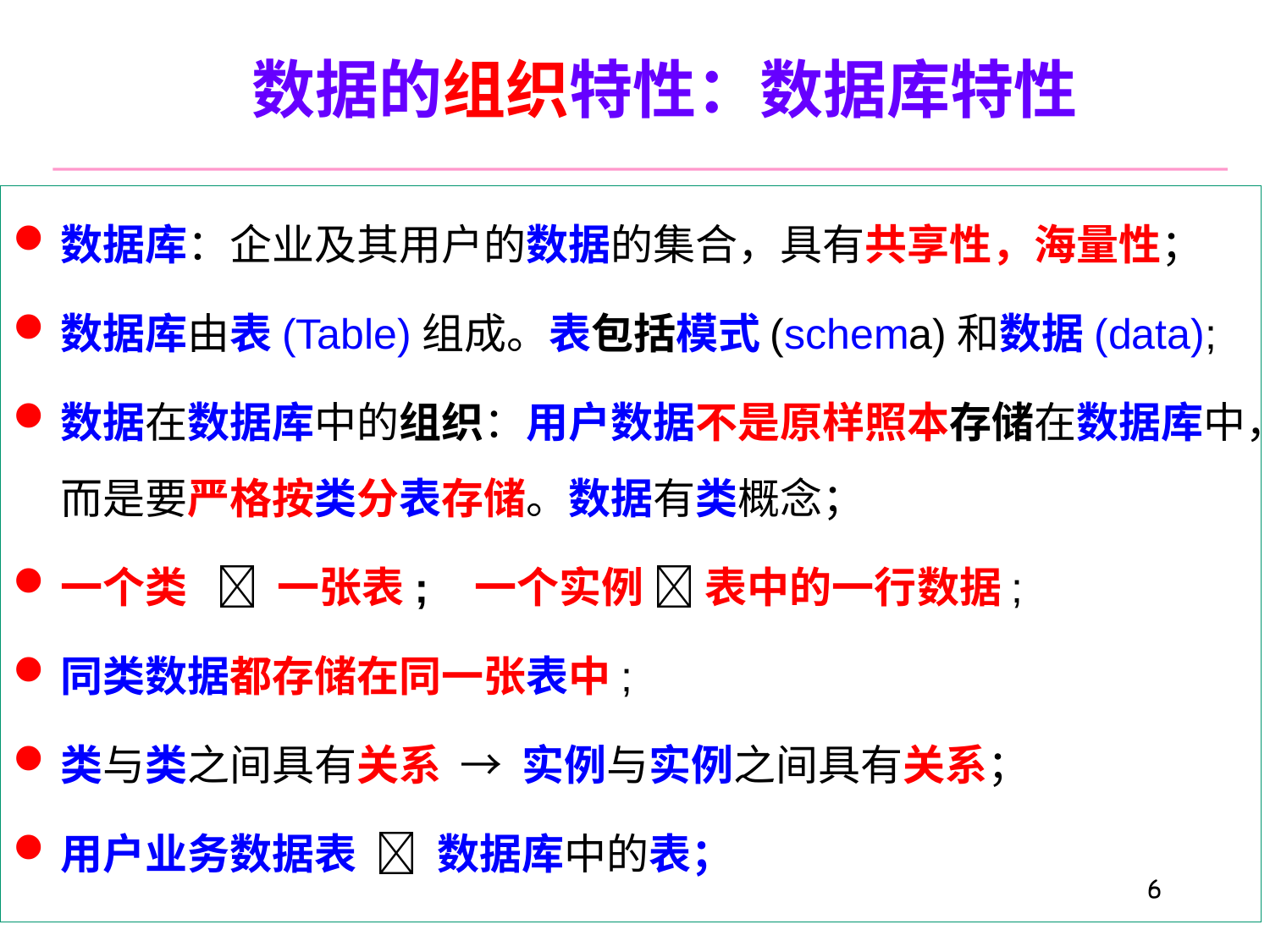

# 数据的组织特性：数据库特性
数据库：企业及其用户的数据的集合，具有共享性，海量性；
数据库由表(Table)组成。表包括模式(schema)和数据(data);
数据在数据库中的组织：用户数据不是原样照本存储在数据库中，而是要严格按类分表存储。数据有类概念；
一个类   ⇔  一张表;   一个实例 ⇔ 表中的一行数据;
同类数据都存储在同一张表中;
类与类之间具有关系  →  实例与实例之间具有关系；
用户业务数据表  ⇔  数据库中的表；
6